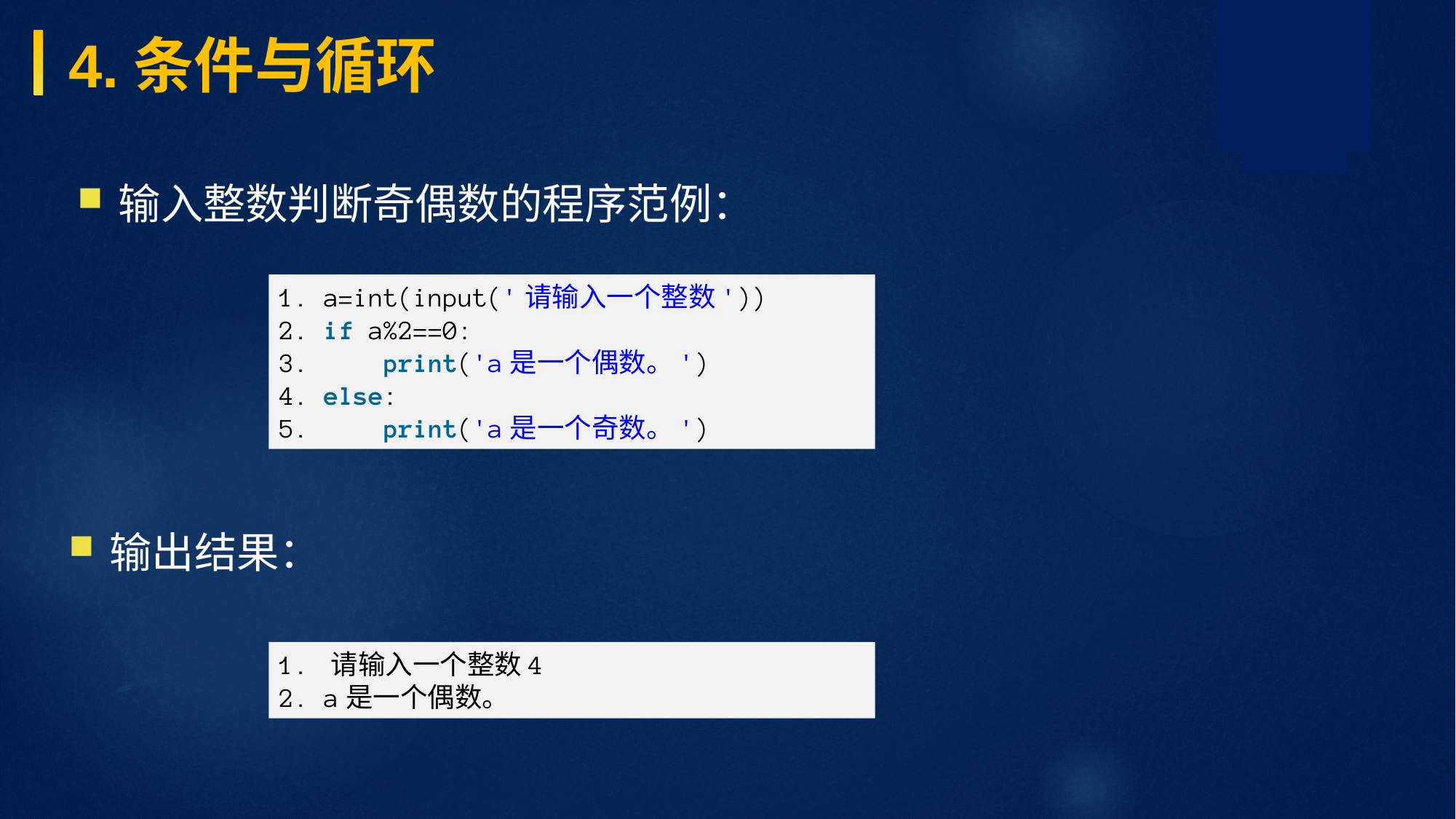

4.条件与循环
输入整数判断奇偶数的程序范例：

1. a=int(input('请输入一个整数'))    2. if a%2==0:    3.     print('a是一个偶数。')    4. else:    5.     print('a是一个奇数。')
输出结果：

1. 请输入一个整数4    2. a是一个偶数。